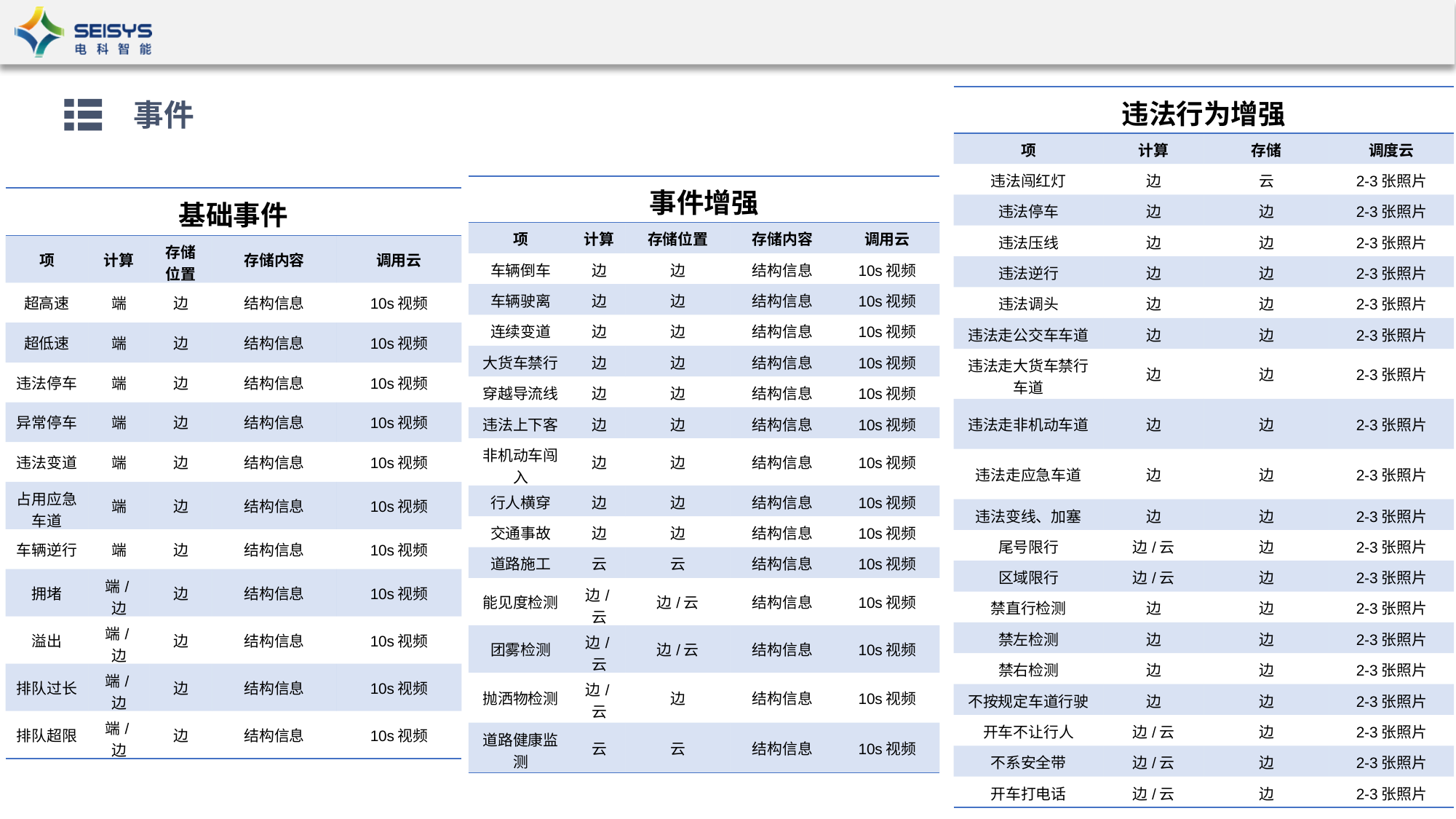

| 违法行为增强 |  |  |  |
| --- | --- | --- | --- |
| 项 | 计算 | 存储 | 调度云 |
| 违法闯红灯 | 边 | 云 | 2-3张照片 |
| 违法停车 | 边 | 边 | 2-3张照片 |
| 违法压线 | 边 | 边 | 2-3张照片 |
| 违法逆行 | 边 | 边 | 2-3张照片 |
| 违法调头 | 边 | 边 | 2-3张照片 |
| 违法走公交车车道 | 边 | 边 | 2-3张照片 |
| 违法走大货车禁行车道 | 边 | 边 | 2-3张照片 |
| 违法走非机动车道 | 边 | 边 | 2-3张照片 |
| 违法走应急车道 | 边 | 边 | 2-3张照片 |
| 违法变线、加塞 | 边 | 边 | 2-3张照片 |
| 尾号限行 | 边/云 | 边 | 2-3张照片 |
| 区域限行 | 边/云 | 边 | 2-3张照片 |
| 禁直行检测 | 边 | 边 | 2-3张照片 |
| 禁左检测 | 边 | 边 | 2-3张照片 |
| 禁右检测 | 边 | 边 | 2-3张照片 |
| 不按规定车道行驶 | 边 | 边 | 2-3张照片 |
| 开车不让行人 | 边/云 | 边 | 2-3张照片 |
| 不系安全带 | 边/云 | 边 | 2-3张照片 |
| 开车打电话 | 边/云 | 边 | 2-3张照片 |
事件
| 事件增强 |  |  |  |  |
| --- | --- | --- | --- | --- |
| 项 | 计算 | 存储位置 | 存储内容 | 调用云 |
| 车辆倒车 | 边 | 边 | 结构信息 | 10s视频 |
| 车辆驶离 | 边 | 边 | 结构信息 | 10s视频 |
| 连续变道 | 边 | 边 | 结构信息 | 10s视频 |
| 大货车禁行 | 边 | 边 | 结构信息 | 10s视频 |
| 穿越导流线 | 边 | 边 | 结构信息 | 10s视频 |
| 违法上下客 | 边 | 边 | 结构信息 | 10s视频 |
| 非机动车闯入 | 边 | 边 | 结构信息 | 10s视频 |
| 行人横穿 | 边 | 边 | 结构信息 | 10s视频 |
| 交通事故 | 边 | 边 | 结构信息 | 10s视频 |
| 道路施工 | 云 | 云 | 结构信息 | 10s视频 |
| 能见度检测 | 边/云 | 边/云 | 结构信息 | 10s视频 |
| 团雾检测 | 边/云 | 边/云 | 结构信息 | 10s视频 |
| 抛洒物检测 | 边/云 | 边 | 结构信息 | 10s视频 |
| 道路健康监测 | 云 | 云 | 结构信息 | 10s视频 |
| 基础事件 |  |  |  |  |
| --- | --- | --- | --- | --- |
| 项 | 计算 | 存储位置 | 存储内容 | 调用云 |
| 超高速 | 端 | 边 | 结构信息 | 10s视频 |
| 超低速 | 端 | 边 | 结构信息 | 10s视频 |
| 违法停车 | 端 | 边 | 结构信息 | 10s视频 |
| 异常停车 | 端 | 边 | 结构信息 | 10s视频 |
| 违法变道 | 端 | 边 | 结构信息 | 10s视频 |
| 占用应急车道 | 端 | 边 | 结构信息 | 10s视频 |
| 车辆逆行 | 端 | 边 | 结构信息 | 10s视频 |
| 拥堵 | 端/边 | 边 | 结构信息 | 10s视频 |
| 溢出 | 端/边 | 边 | 结构信息 | 10s视频 |
| 排队过长 | 端/边 | 边 | 结构信息 | 10s视频 |
| 排队超限 | 端/边 | 边 | 结构信息 | 10s视频 |